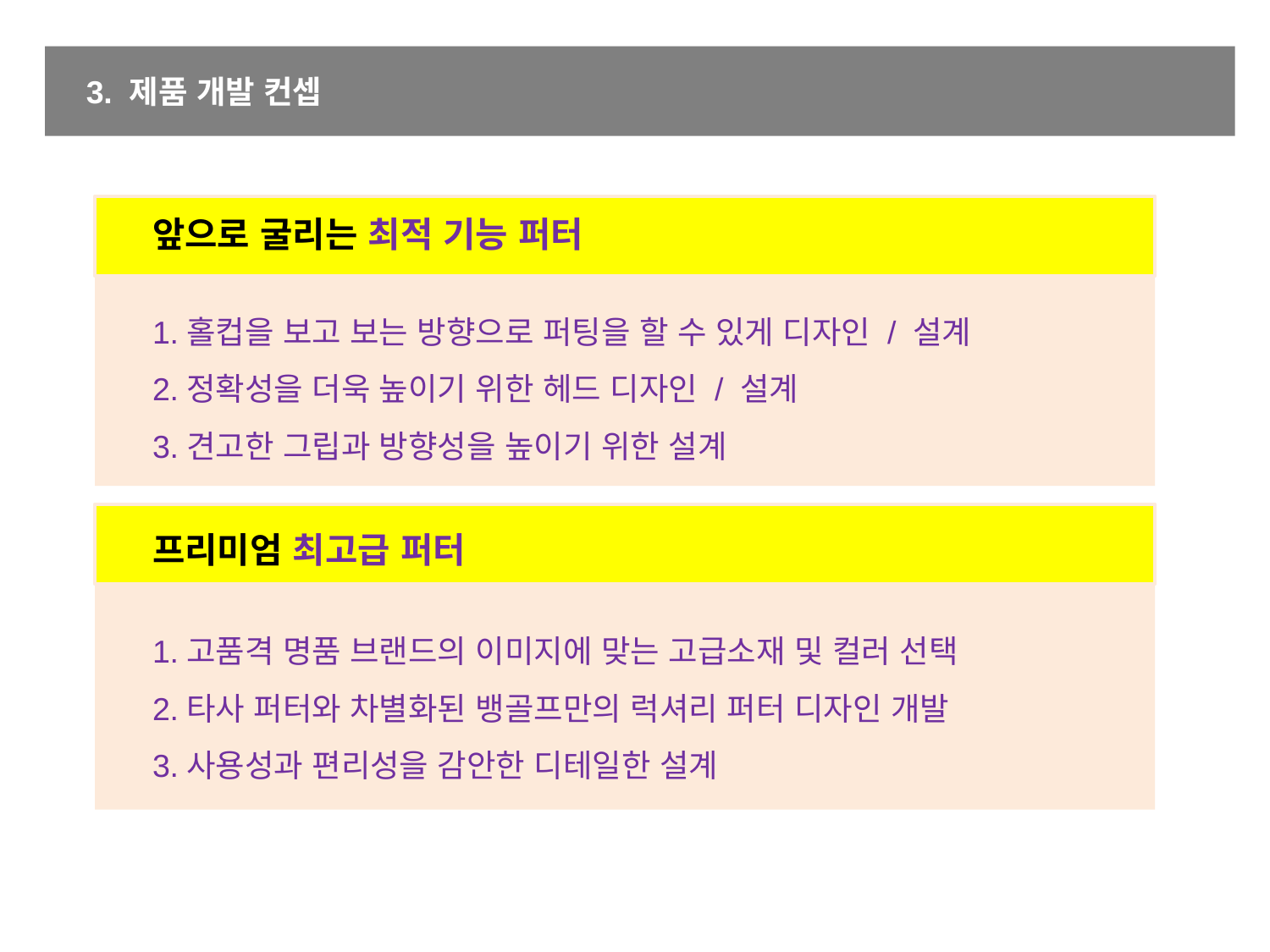

3. 제품 개발 컨셉

앞으로 굴리는 최적 기능 퍼터

1.홀컵을 보고 보는 방향으로 퍼팅을 할 수 있게 디자인 / 설계
2.정확성을 더욱 높이기 위한 헤드 디자인 / 설계
3.견고한 그립과 방향성을 높이기 위한 설계

프리미엄 최고급 퍼터

1.고품격 명품 브랜드의 이미지에 맞는 고급소재 및 컬러 선택
2.타사 퍼터와 차별화된 뱅골프만의 럭셔리 퍼터 디자인 개발
3.사용성과 편리성을 감안한 디테일한 설계